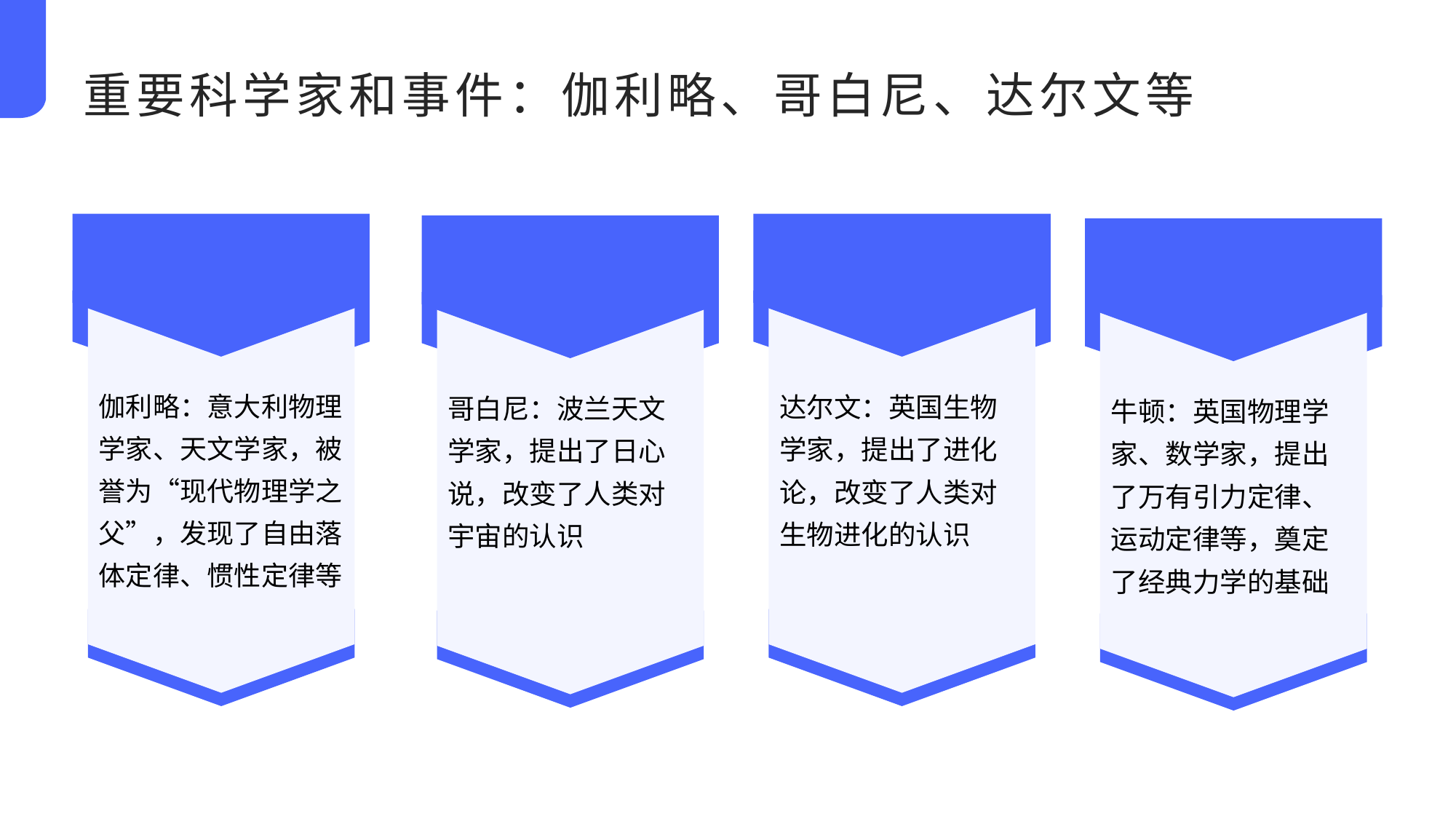

重要科学家和事件：伽利略、哥白尼、达尔文等

伽利略：意大利物理学家、天文学家，被誉为“现代物理学之父”，发现了自由落体定律、惯性定律等
达尔文：英国生物学家，提出了进化论，改变了人类对生物进化的认识
哥白尼：波兰天文学家，提出了日心说，改变了人类对宇宙的认识
牛顿：英国物理学家、数学家，提出了万有引力定律、运动定律等，奠定了经典力学的基础